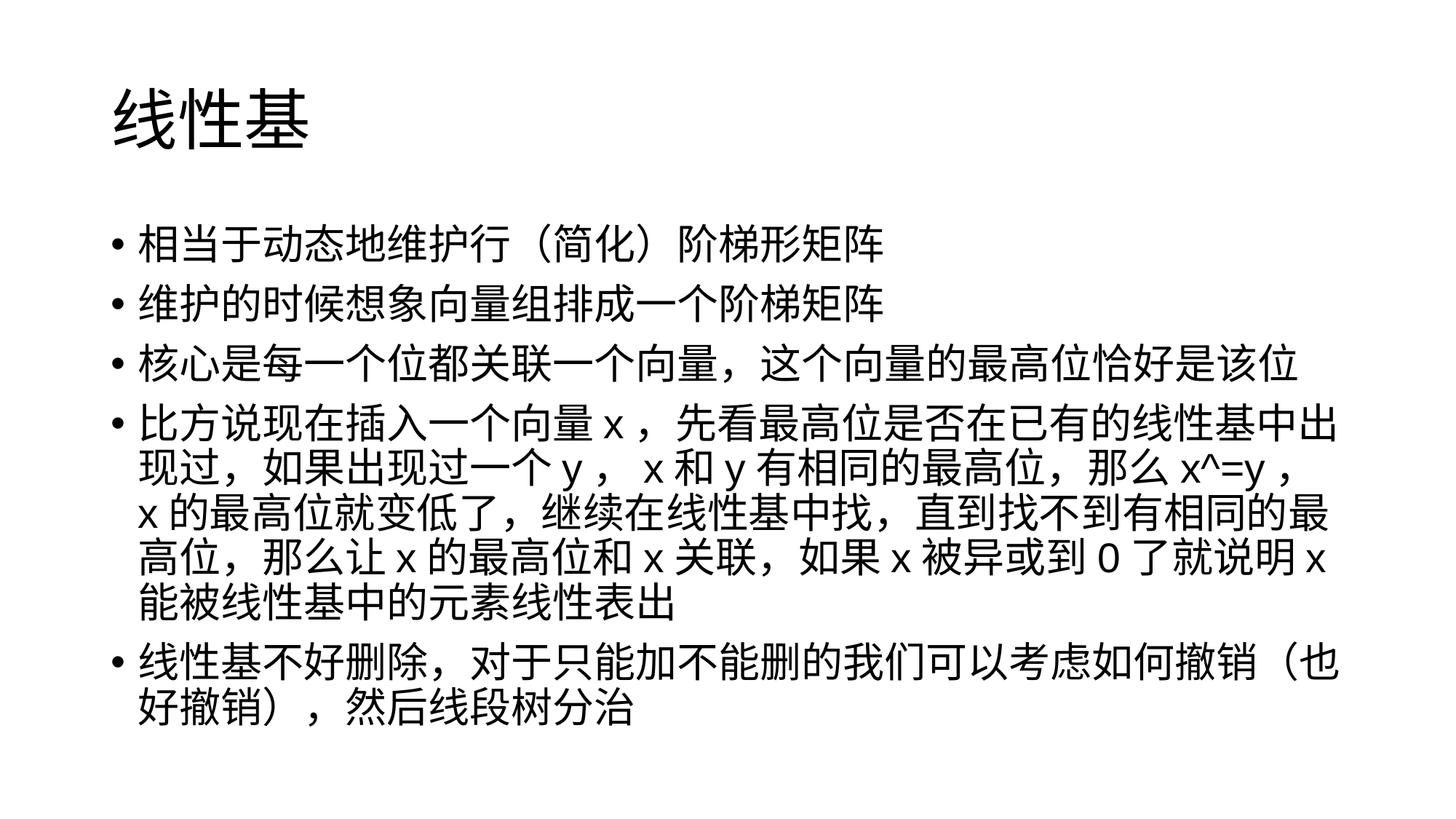

# 线性基
相当于动态地维护行（简化）阶梯形矩阵
维护的时候想象向量组排成一个阶梯矩阵
核心是每一个位都关联一个向量，这个向量的最高位恰好是该位
比方说现在插入一个向量x，先看最高位是否在已有的线性基中出现过，如果出现过一个y，x和y有相同的最高位，那么x^=y，x的最高位就变低了，继续在线性基中找，直到找不到有相同的最高位，那么让x的最高位和x关联，如果x被异或到0了就说明x能被线性基中的元素线性表出
线性基不好删除，对于只能加不能删的我们可以考虑如何撤销（也好撤销），然后线段树分治